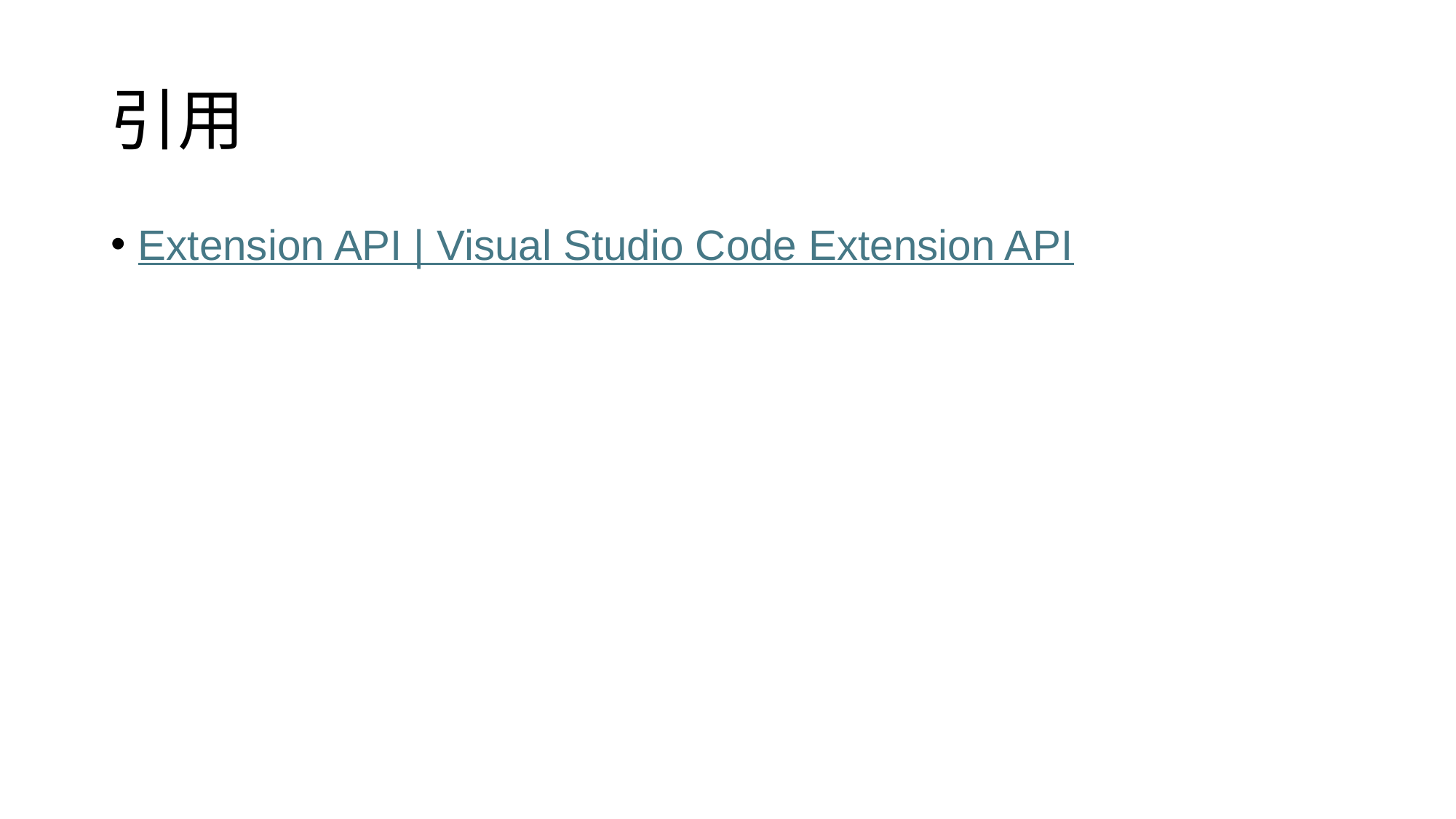

# 引用
Extension API | Visual Studio Code Extension API